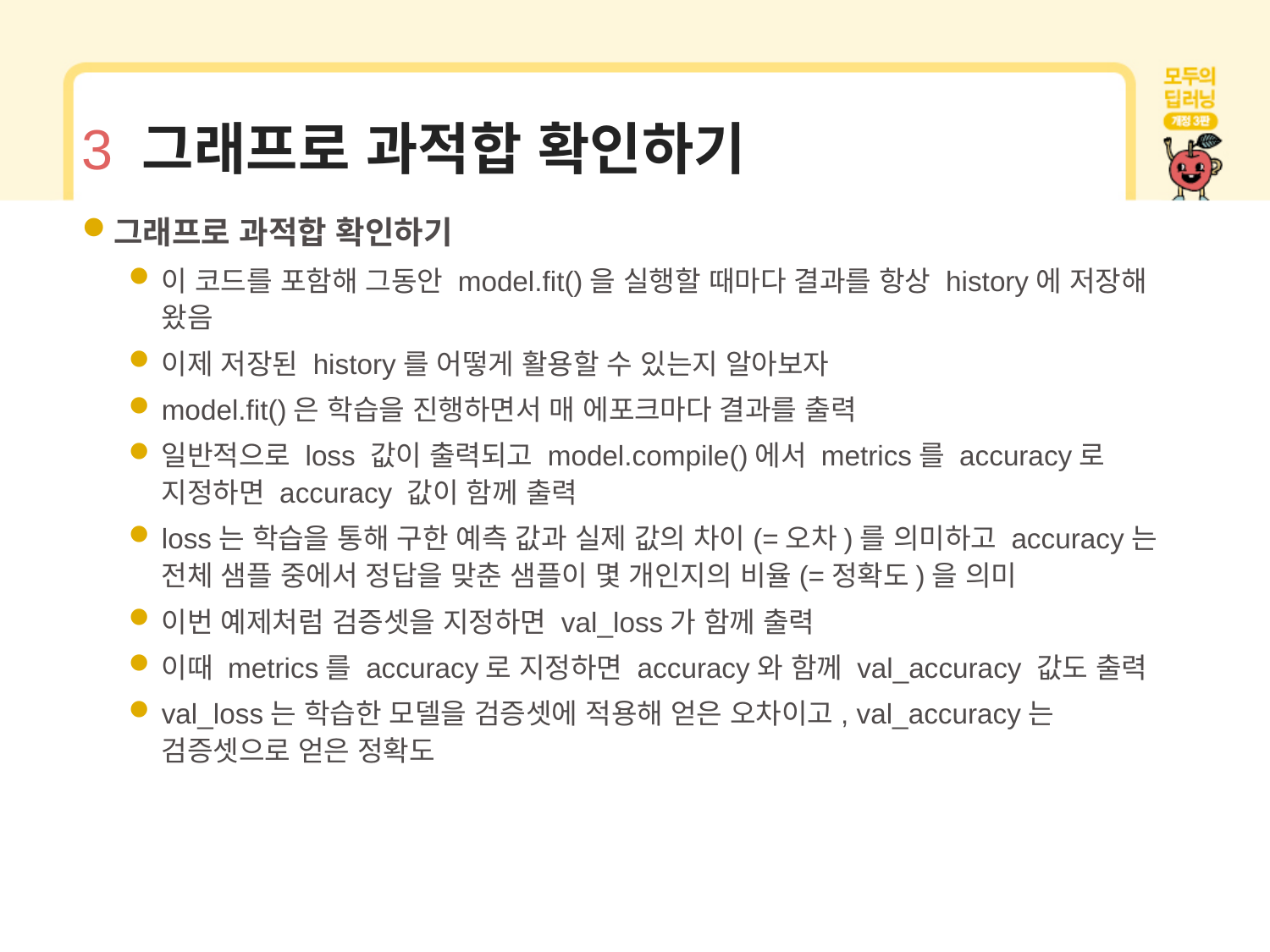

# 3 그래프로 과적합 확인하기
그래프로 과적합 확인하기
이 코드를 포함해 그동안 model.fit()을 실행할 때마다 결과를 항상 history에 저장해 왔음
이제 저장된 history를 어떻게 활용할 수 있는지 알아보자
model.fit()은 학습을 진행하면서 매 에포크마다 결과를 출력
일반적으로 loss 값이 출력되고 model.compile()에서 metrics를 accuracy로 지정하면 accuracy 값이 함께 출력
loss는 학습을 통해 구한 예측 값과 실제 값의 차이(=오차)를 의미하고 accuracy는 전체 샘플 중에서 정답을 맞춘 샘플이 몇 개인지의 비율(=정확도)을 의미
이번 예제처럼 검증셋을 지정하면 val_loss가 함께 출력
이때 metrics를 accuracy로 지정하면 accuracy와 함께 val_accuracy 값도 출력
val_loss는 학습한 모델을 검증셋에 적용해 얻은 오차이고, val_accuracy는 검증셋으로 얻은 정확도